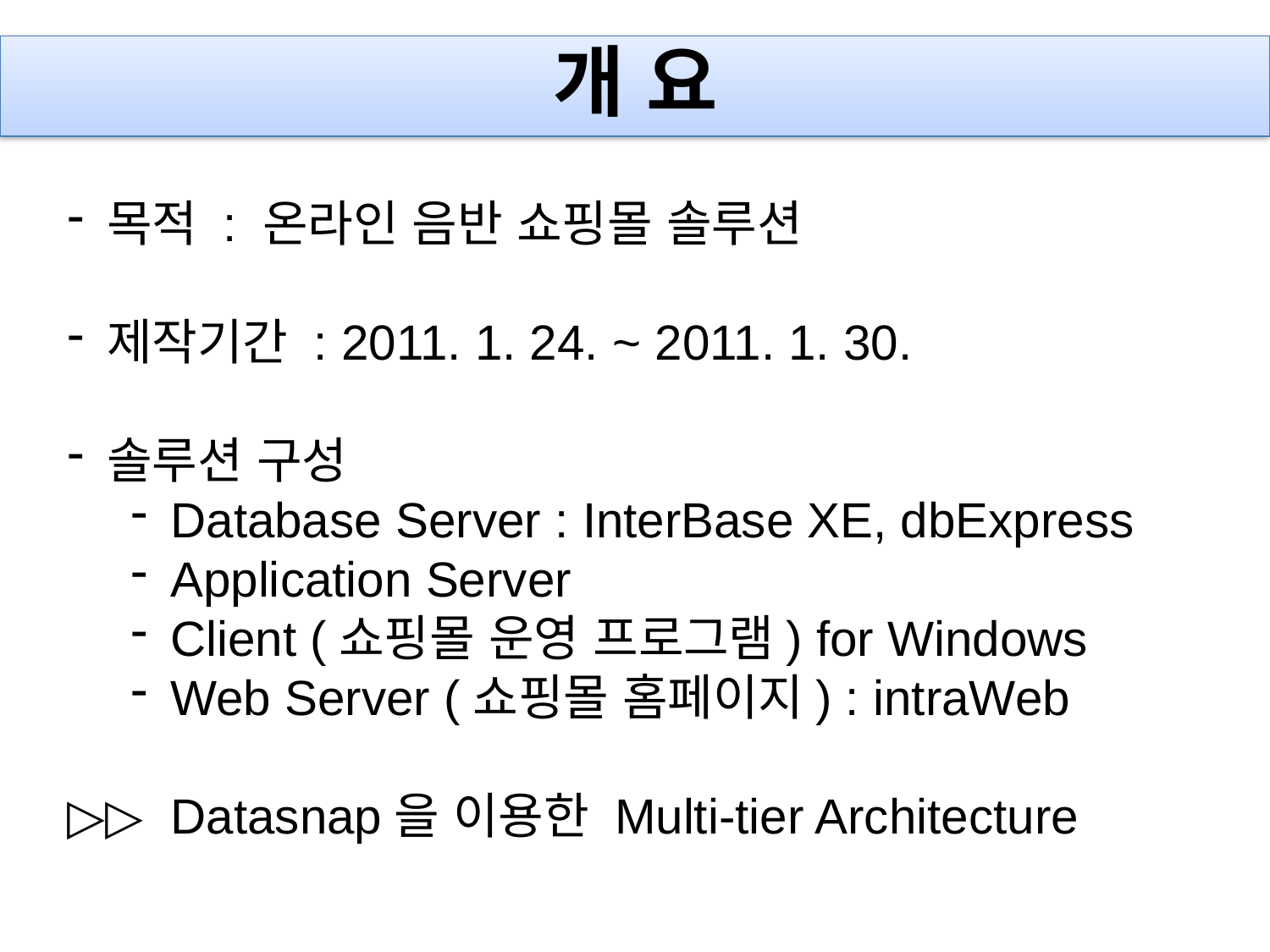

# 개 요

목적 : 온라인 음반 쇼핑몰 솔루션

제작기간 : 2011. 1. 24. ~ 2011. 1. 30.

솔루션 구성
Database Server : InterBase XE, dbExpress
Application Server
Client (쇼핑몰 운영 프로그램) for Windows
Web Server (쇼핑몰 홈페이지) : intraWeb

▷▷  Datasnap을 이용한 Multi-tier Architecture